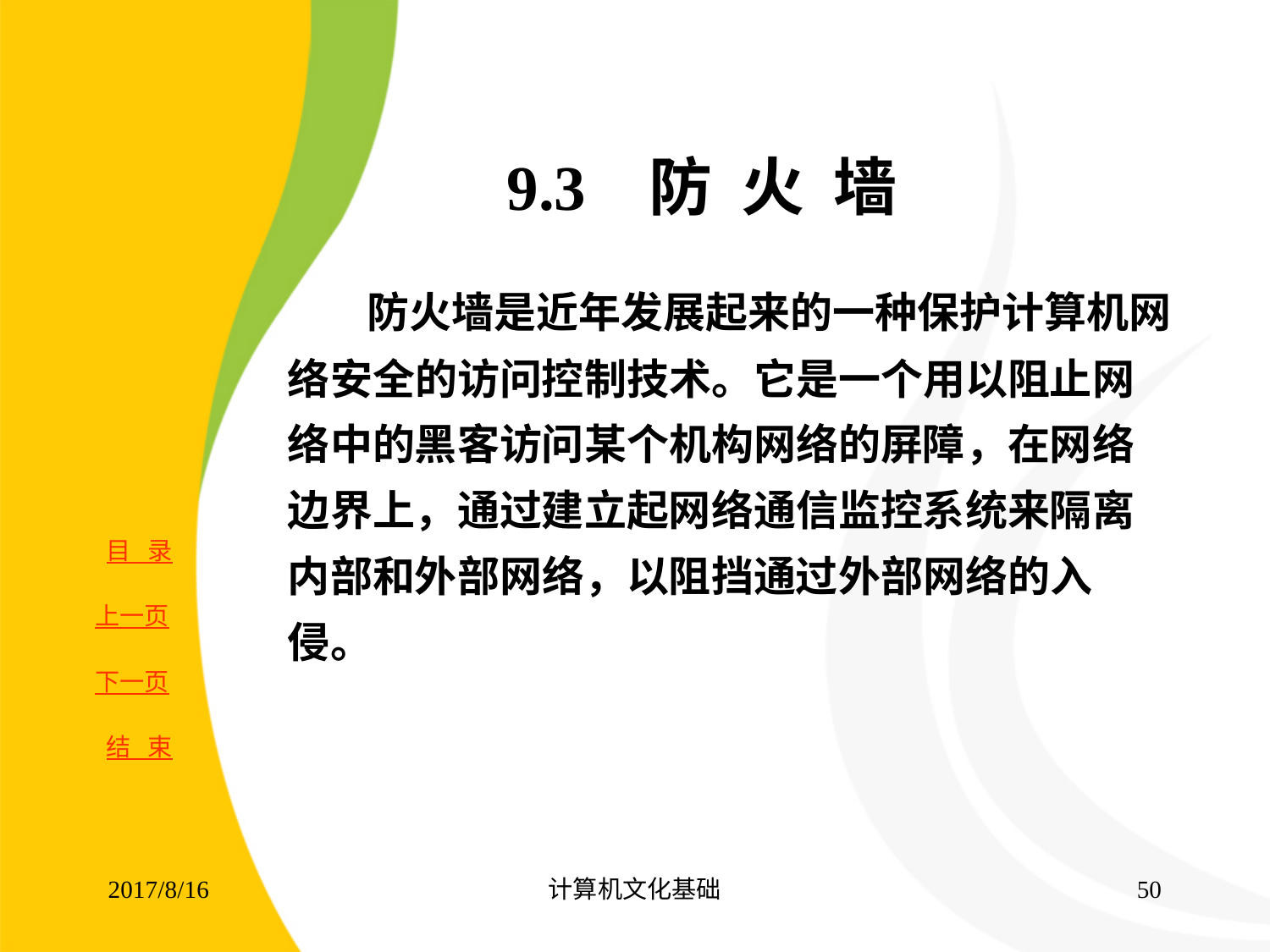

# 9.3   防  火  墙
  防火墙是近年发展起来的一种保护计算机网络安全的访问控制技术。它是一个用以阻止网络中的黑客访问某个机构网络的屏障，在网络边界上，通过建立起网络通信监控系统来隔离内部和外部网络，以阻挡通过外部网络的入侵。
2017/8/16
计算机文化基础
50